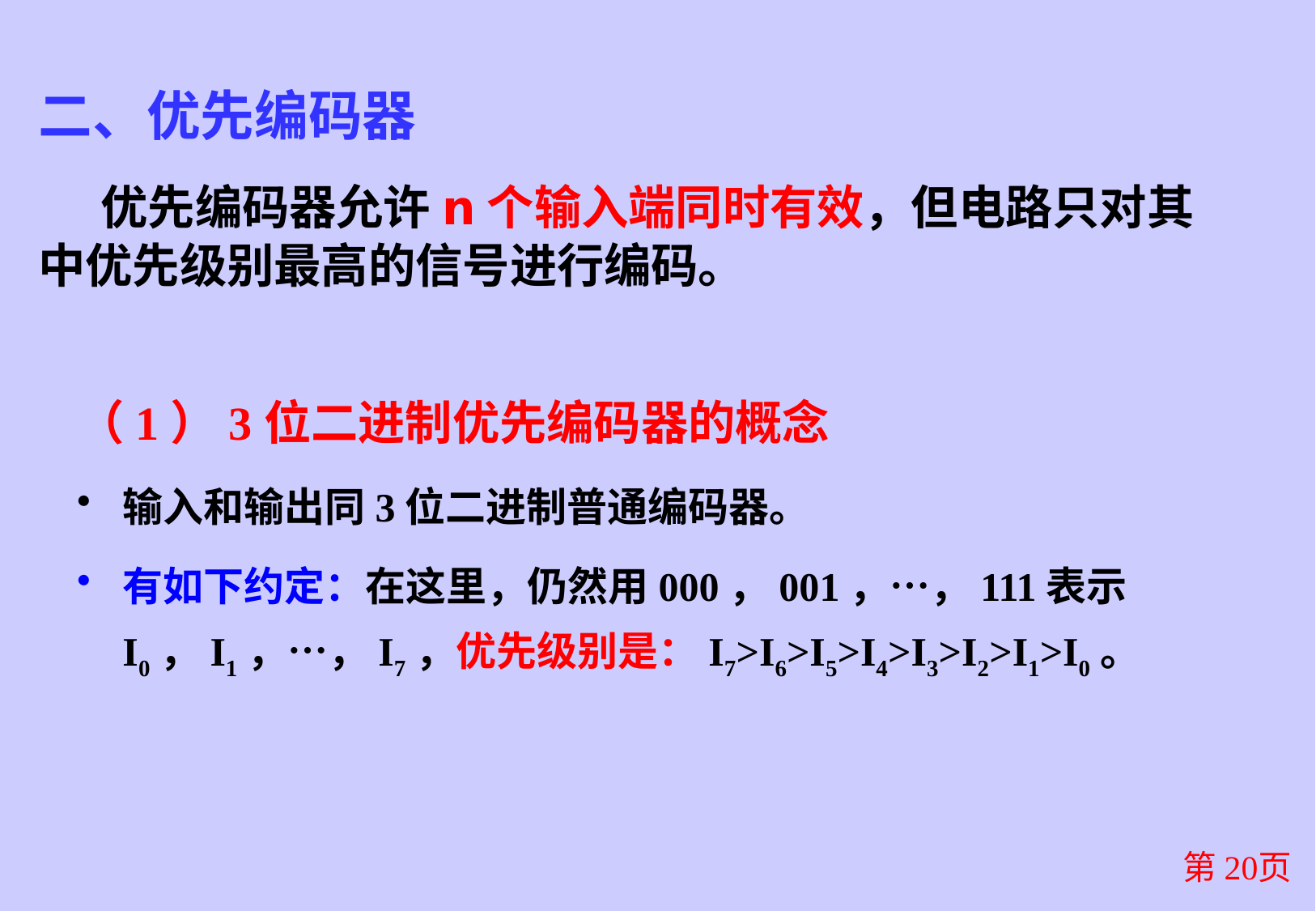

二、优先编码器
    优先编码器允许n个输入端同时有效，但电路只对其中优先级别最高的信号进行编码。

（1）3位二进制优先编码器的概念
输入和输出同3位二进制普通编码器。
有如下约定：在这里，仍然用000，001，…，111表示I0，I1，…，I7，优先级别是：I7>I6>I5>I4>I3>I2>I1>I0。

第20页